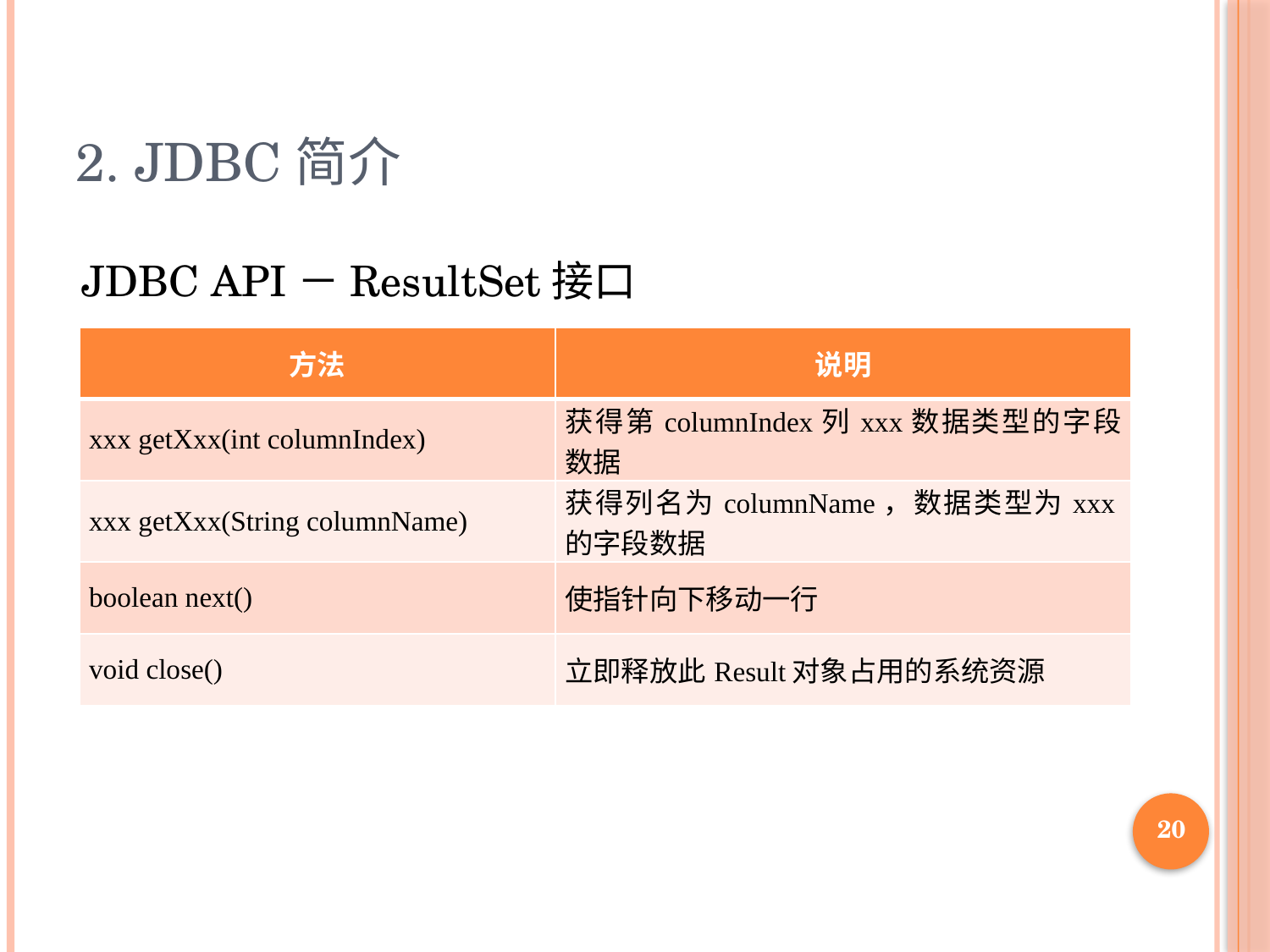

# 2. JDBC简介
JDBC API－ResultSet接口

| 方法 | 说明 |
| --- | --- |
| xxx getXxx(int columnIndex) | 获得第columnIndex列xxx数据类型的字段数据 |
| xxx getXxx(String columnName) | 获得列名为columnName，数据类型为xxx的字段数据 |
| boolean next() | 使指针向下移动一行 |
| void close() | 立即释放此Result对象占用的系统资源 |
20